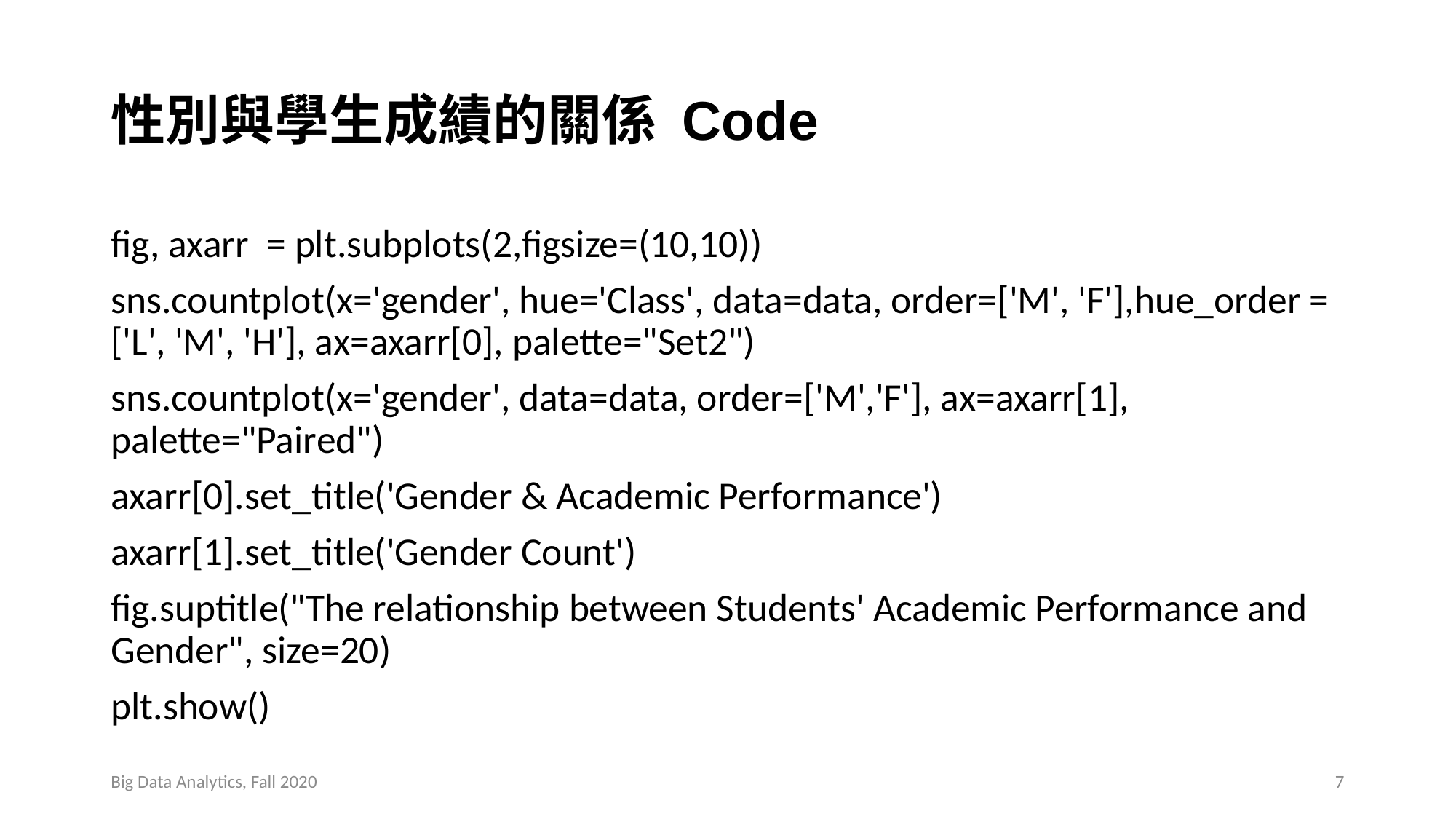

# 性別與學生成績的關係 Code
fig, axarr  = plt.subplots(2,figsize=(10,10))
sns.countplot(x='gender', hue='Class', data=data, order=['M', 'F'],hue_order = ['L', 'M', 'H'], ax=axarr[0], palette="Set2")
sns.countplot(x='gender', data=data, order=['M','F'], ax=axarr[1], palette="Paired")
axarr[0].set_title('Gender & Academic Performance')
axarr[1].set_title('Gender Count')
fig.suptitle("The relationship between Students' Academic Performance and Gender", size=20)
plt.show()
Big Data Analytics, Fall 2020
7